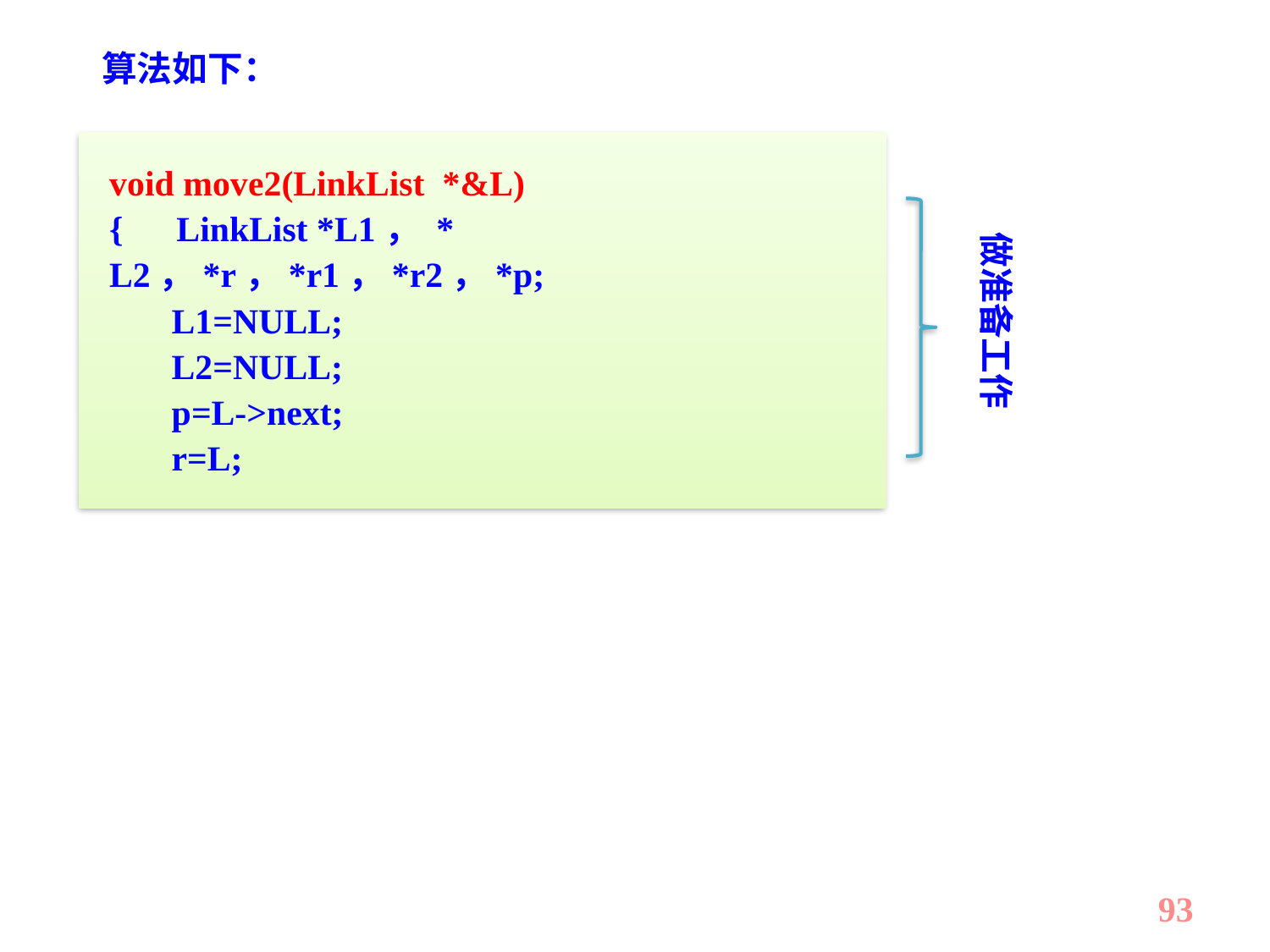

算法如下：
void move2(LinkList  *&L)
{      LinkList *L1， * L2，*r，*r1，*r2，*p;
       L1=NULL;
       L2=NULL;
       p=L->next;
       r=L;
做准备工作

93